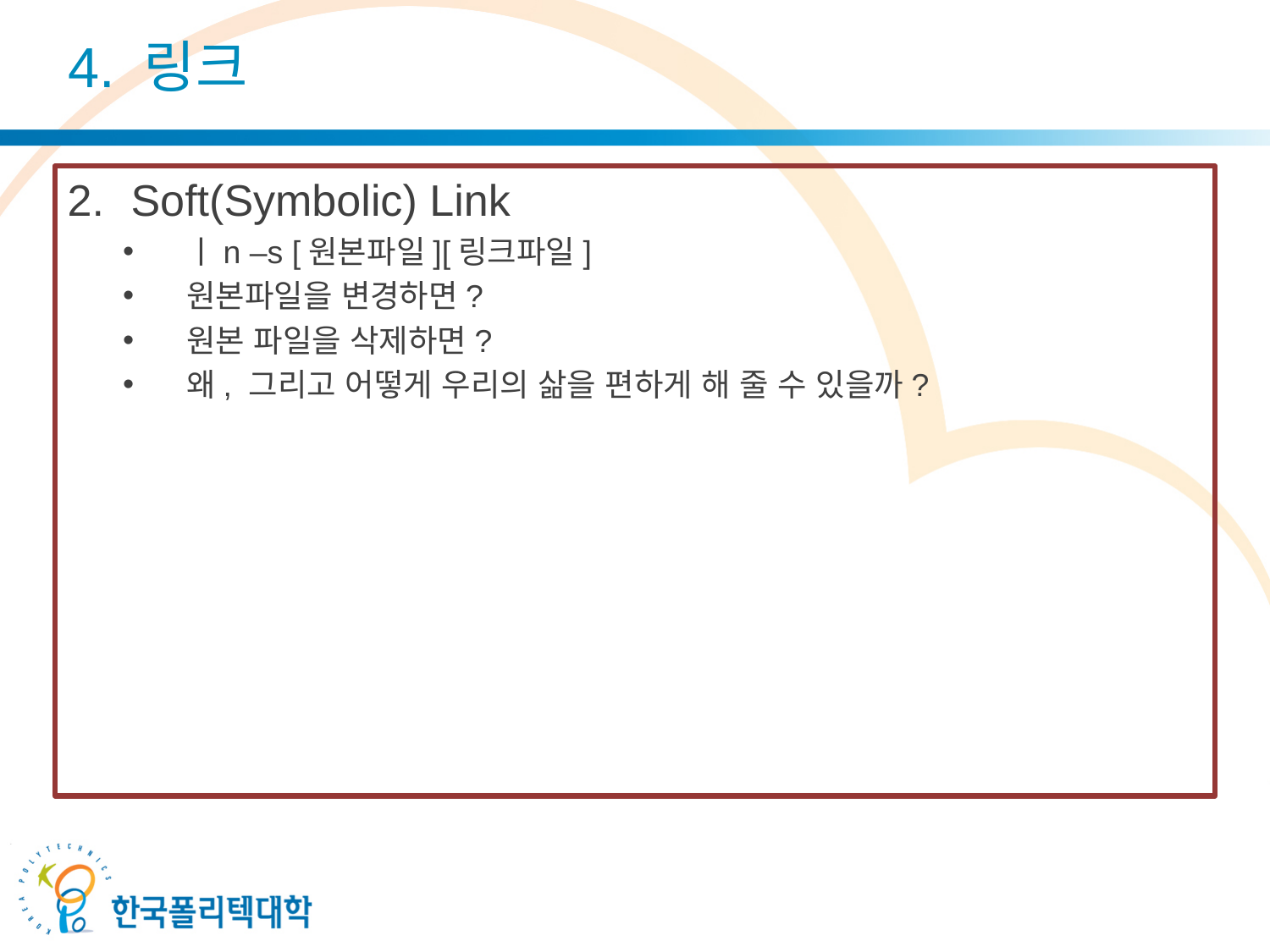

# 4. 링크
Soft(Symbolic) Link
ㅣn –s [원본파일][링크파일]
원본파일을 변경하면?
원본 파일을 삭제하면?
왜, 그리고 어떻게 우리의 삶을 편하게 해 줄 수 있을까?